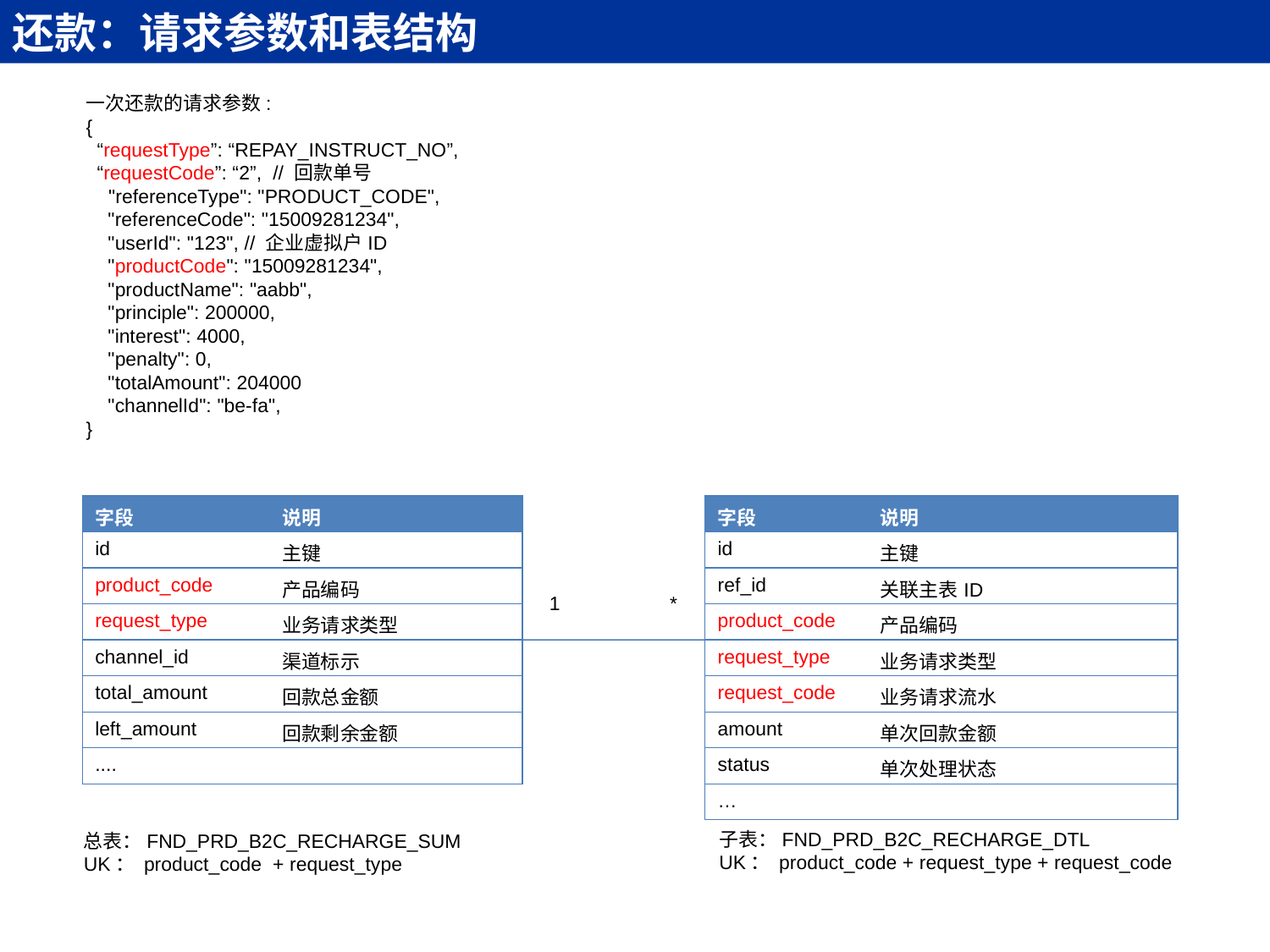

还款：请求参数和表结构
一次还款的请求参数:
{
  “requestType”: “REPAY_INSTRUCT_NO”,
  “requestCode”: “2”,  // 回款单号
    "referenceType": "PRODUCT_CODE",
    "referenceCode": "15009281234",
    "userId": "123", // 企业虚拟户ID
    "productCode": "15009281234",
    "productName": "aabb",
    "principle": 200000,
    "interest": 4000,
    "penalty": 0,
    "totalAmount": 204000
    "channelId": "be-fa",
}
| 字段 | 说明 |
| --- | --- |
| id | 主键 |
| product\_code | 产品编码 |
| request\_type | 业务请求类型 |
| channel\_id | 渠道标示 |
| total\_amount | 回款总金额 |
| left\_amount | 回款剩余金额 |
| .... |  |
| 字段 | 说明 |
| --- | --- |
| id | 主键 |
| ref\_id | 关联主表ID |
| product\_code | 产品编码 |
| request\_type | 业务请求类型 |
| request\_code | 业务请求流水 |
| amount | 单次回款金额 |
| status | 单次处理状态 |
| … |  |
1                    *
子表：FND_PRD_B2C_RECHARGE_DTL
UK： product_code + request_type + request_code

总表：FND_PRD_B2C_RECHARGE_SUM
UK： product_code  + request_type